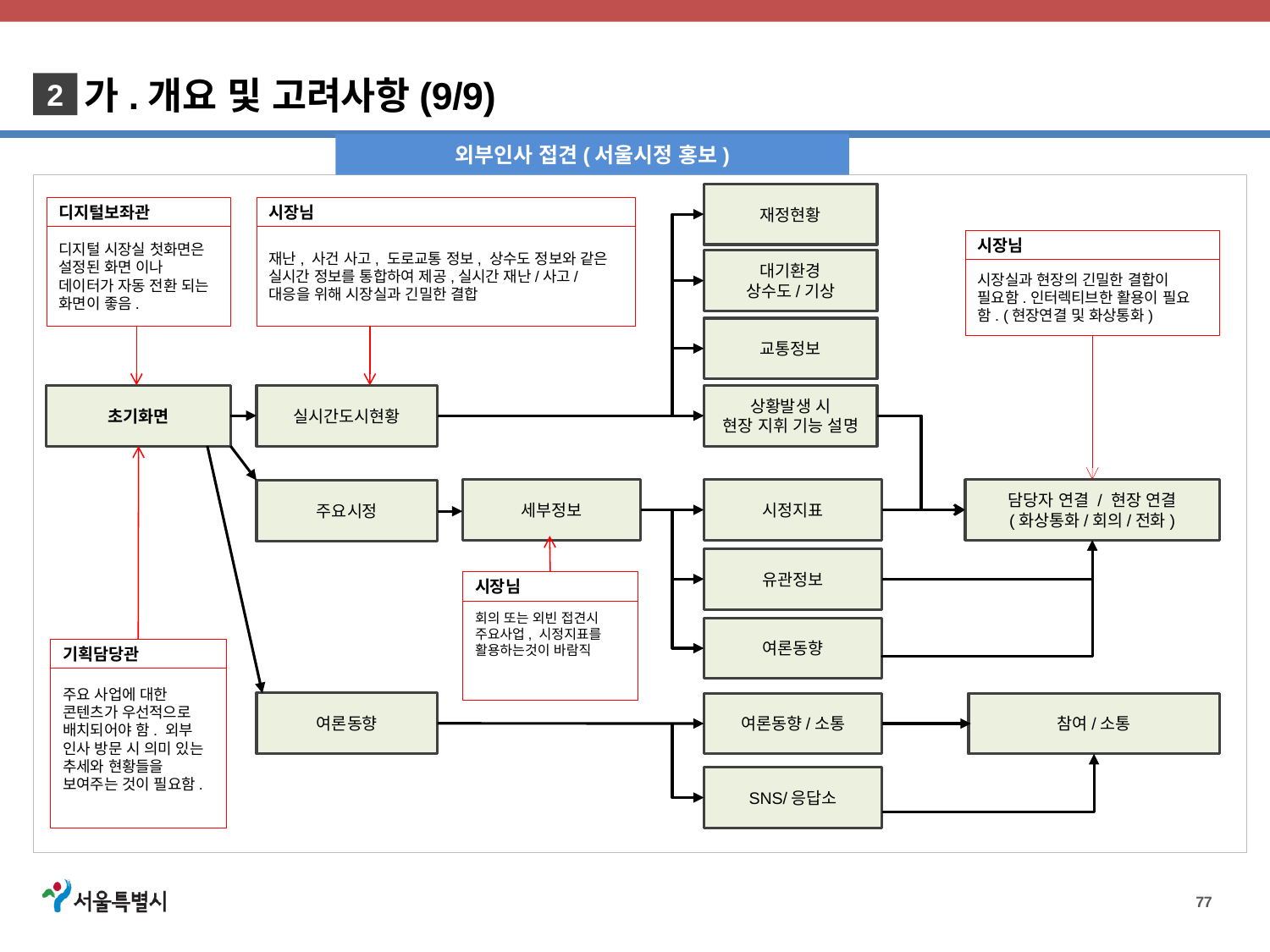

가.개요 및 고려사항(9/9)
2
외부인사 접견(서울시정 홍보)

재정현황
디지털보좌관
시장님
디지털 시장실 첫화면은 설정된 화면 이나 데이터가 자동 전환 되는 화면이 좋음.
재난, 사건 사고, 도로교통 정보, 상수도 정보와 같은 실시간 정보를 통합하여 제공,실시간 재난/사고/대응을 위해 시장실과 긴밀한 결합
시장님
시장실과 현장의 긴밀한 결합이 필요함.인터렉티브한 활용이 필요함. (현장연결 및 화상통화)
대기환경
상수도/기상
교통정보
실시간도시현황
상황발생 시
현장 지휘 기능 설명
초기화면
세부정보
시정지표
담당자 연결 / 현장 연결
(화상통화/회의/전화)
주요시정
유관정보
시장님
회의 또는 외빈 접견시
주요사업, 시정지표를
활용하는것이 바람직

여론동향
기획담당관
주요 사업에 대한 콘텐츠가 우선적으로 배치되어야 함. 외부 인사 방문 시 의미 있는 추세와 현황들을 보여주는 것이 필요함.

여론동향
여론동향/소통
참여/소통
SNS/응답소